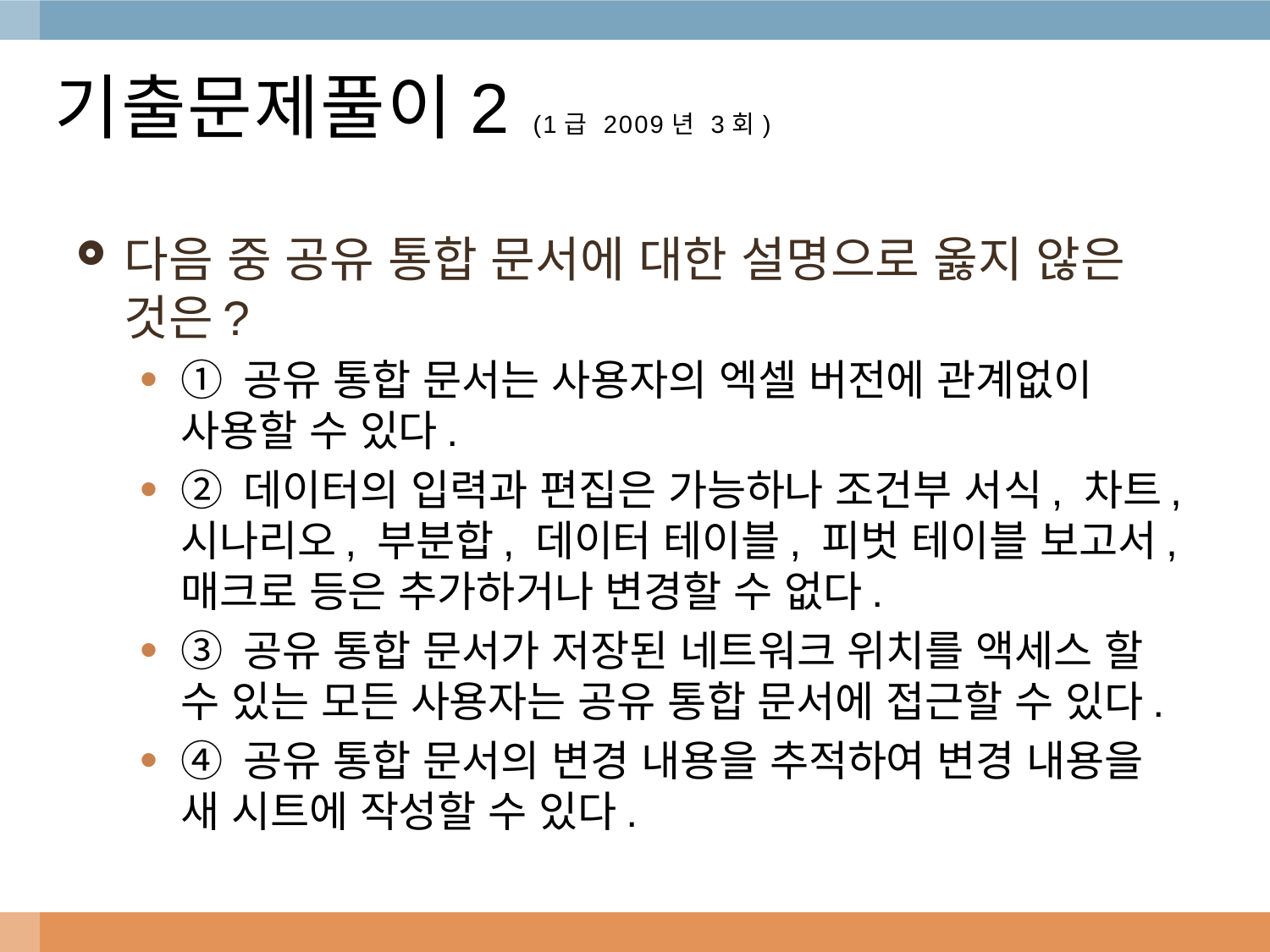

# 기출문제풀이2 (1급 2009년 3회)
다음 중 공유 통합 문서에 대한 설명으로 옳지 않은 것은?
① 공유 통합 문서는 사용자의 엑셀 버전에 관계없이 사용할 수 있다.
② 데이터의 입력과 편집은 가능하나 조건부 서식, 차트, 시나리오, 부분합, 데이터 테이블, 피벗 테이블 보고서, 매크로 등은 추가하거나 변경할 수 없다.
③ 공유 통합 문서가 저장된 네트워크 위치를 액세스 할 수 있는 모든 사용자는 공유 통합 문서에 접근할 수 있다.
④ 공유 통합 문서의 변경 내용을 추적하여 변경 내용을 새 시트에 작성할 수 있다.